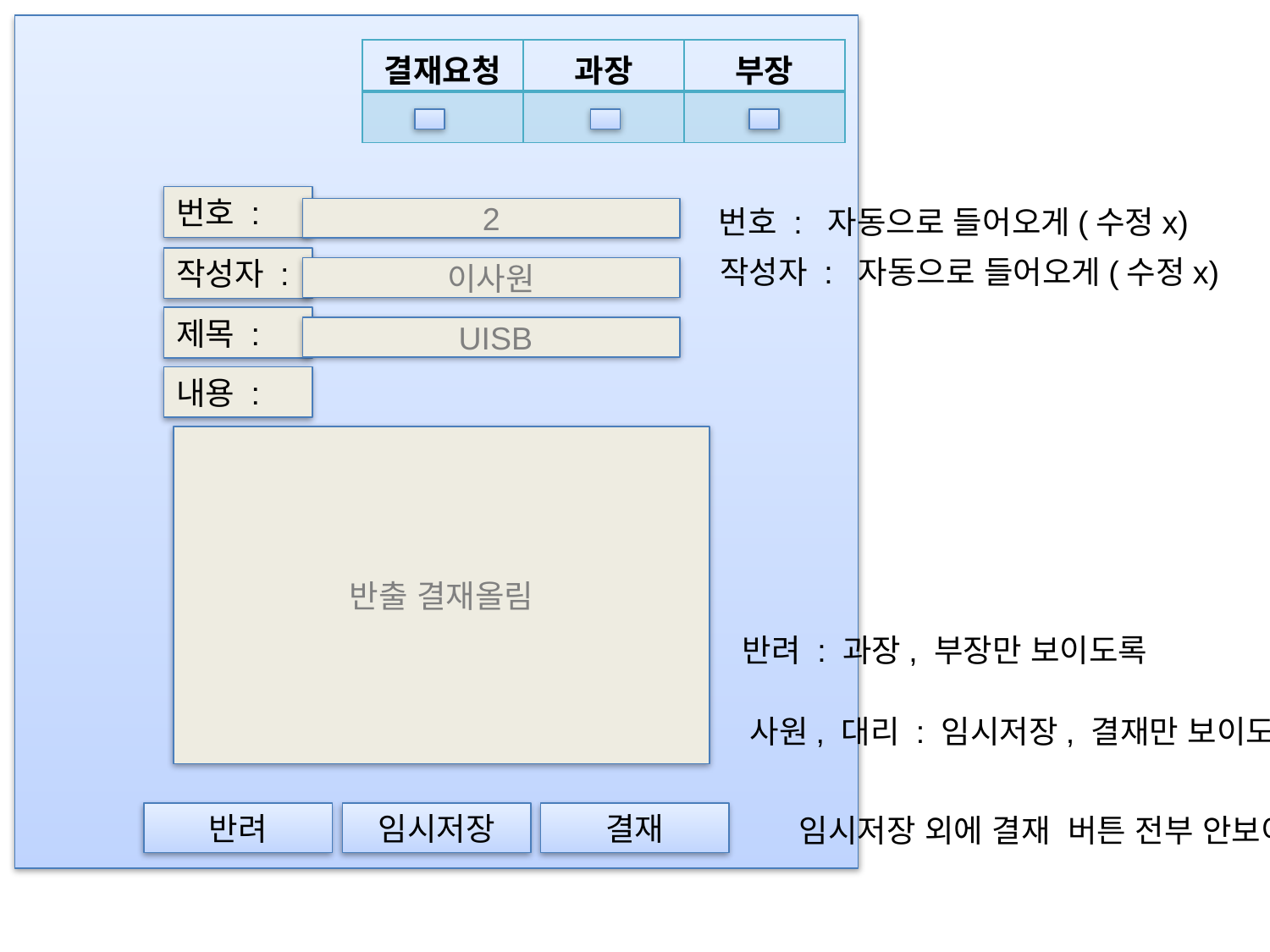

| 결재요청 | 과장 | 부장 |
| --- | --- | --- |
|  |  |  |

번호 :
번호 :  자동으로 들어오게(수정x)
2
작성자 :  자동으로 들어오게(수정x)
작성자 :
이사원
제목 :
 UISB
내용 :
반출 결재올림
반려 : 과장, 부장만 보이도록
사원, 대리 : 임시저장, 결재만 보이도록
반려
임시저장
결재
임시저장 외에 결재  버튼 전부 안보이게